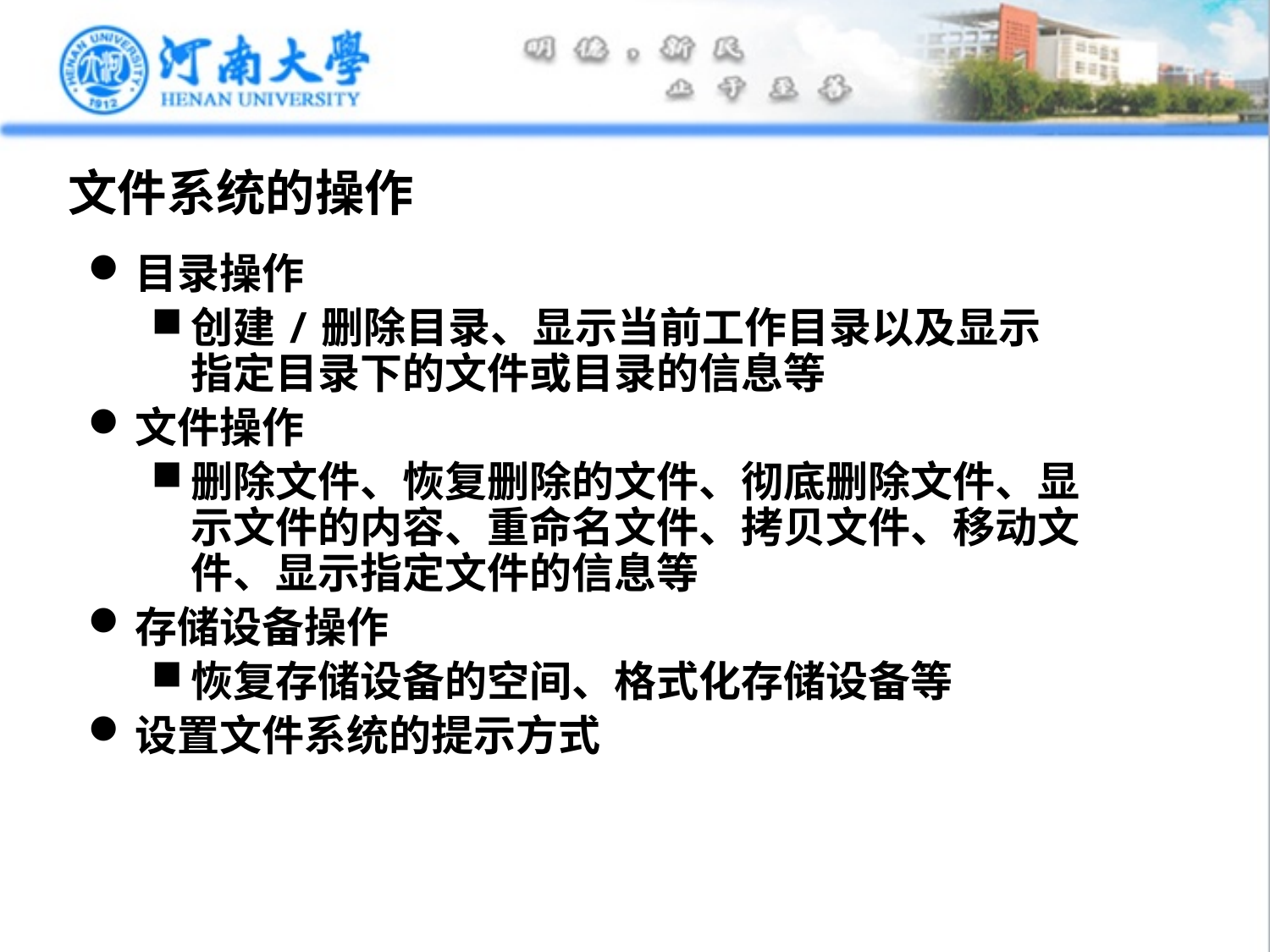

# 文件系统的操作
目录操作
创建/删除目录、显示当前工作目录以及显示指定目录下的文件或目录的信息等
文件操作
删除文件、恢复删除的文件、彻底删除文件、显示文件的内容、重命名文件、拷贝文件、移动文件、显示指定文件的信息等
存储设备操作
恢复存储设备的空间、格式化存储设备等
设置文件系统的提示方式